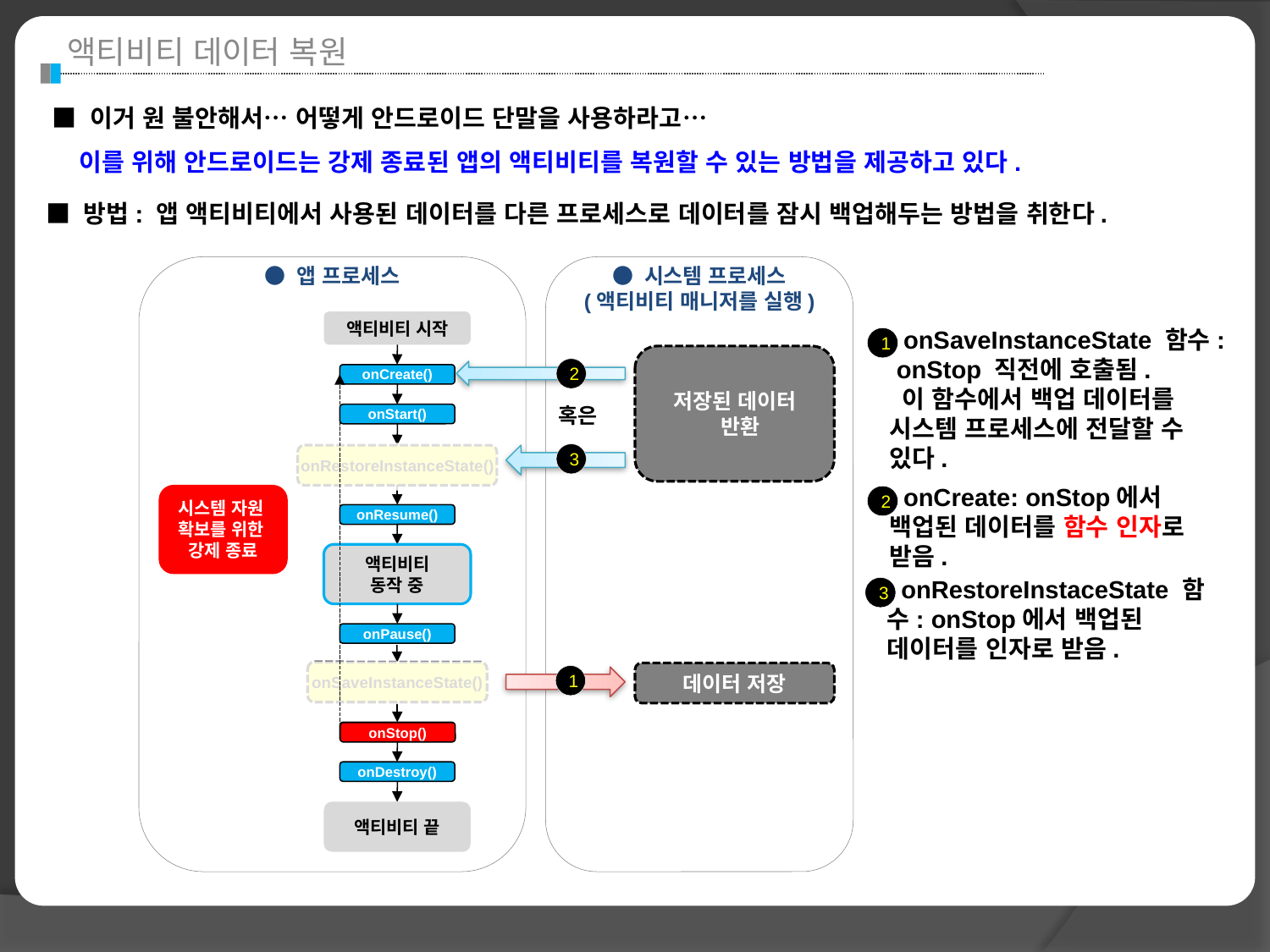

액티비티 데이터 복원

■ 이거 원 불안해서… 어떻게 안드로이드 단말을 사용하라고…
이를 위해 안드로이드는 강제 종료된 앱의 액티비티를 복원할 수 있는 방법을 제공하고 있다.
■ 방법: 앱 액티비티에서 사용된 데이터를 다른 프로세스로 데이터를 잠시 백업해두는 방법을 취한다.

● 앱 프로세스
액티비티 시작
onCreate()
onStart()
onRestoreInstanceState()
onResume()
액티비티
동작 중
onPause()
onSaveInstanceState()
onStop()
onDestroy()
액티비티 끝

● 시스템 프로세스
(액티비티 매니저를 실행)
  onSaveInstanceState 함수:
 onStop 직전에 호출됨.
 이 함수에서 백업 데이터를 시스템 프로세스에 전달할 수 있다.
1

저장된 데이터
 반환
2
시스템 자원
확보를 위한
강제 종료
혹은

3

  onCreate: onStop에서 백업된 데이터를 함수 인자로 받음.
2
  onRestoreInstaceState 함수: onStop에서 백업된 데이터를 인자로 받음.
3

데이터 저장
1
onStop()